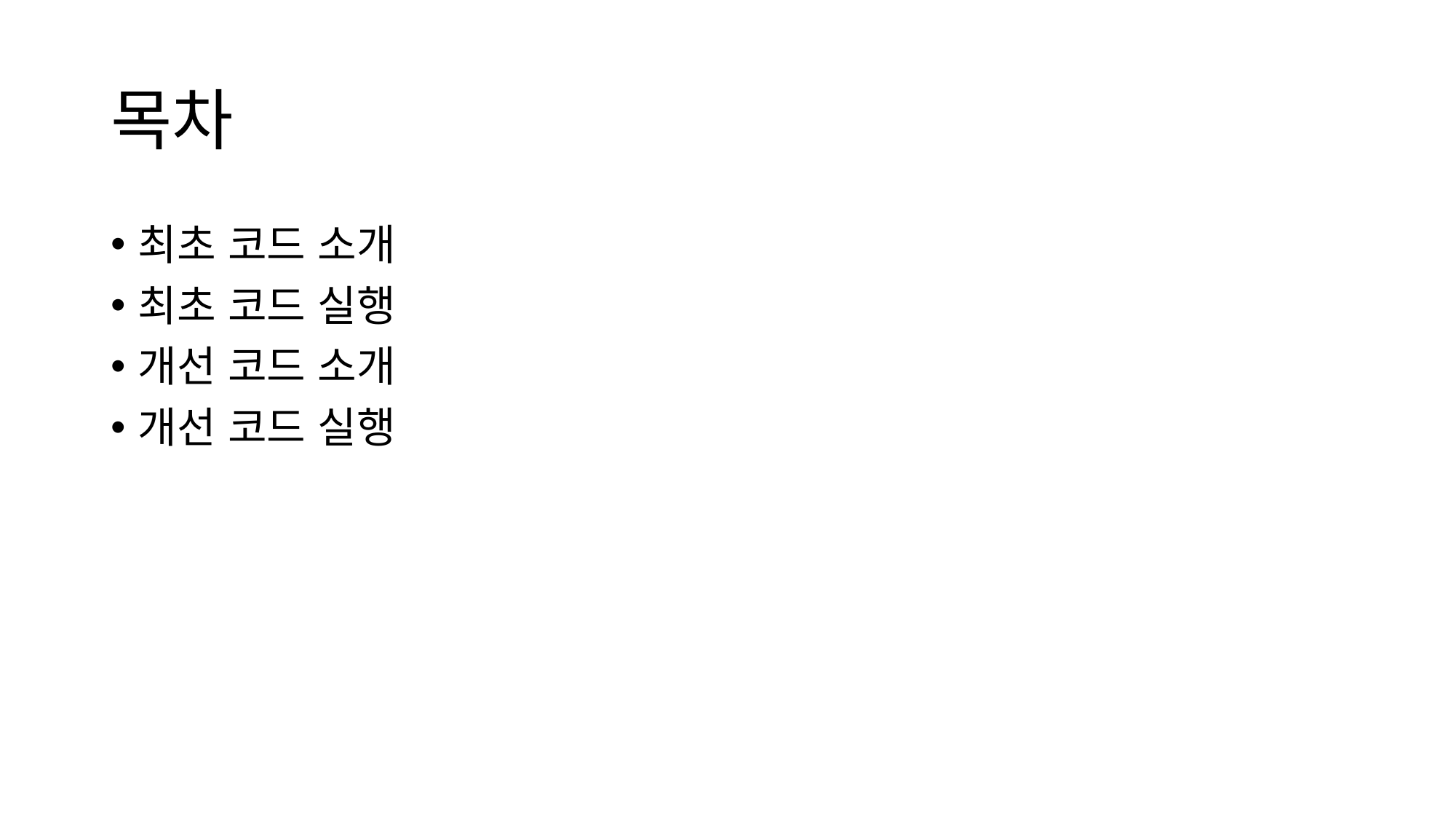

# 목차
최초 코드 소개
최초 코드 실행
개선 코드 소개
개선 코드 실행